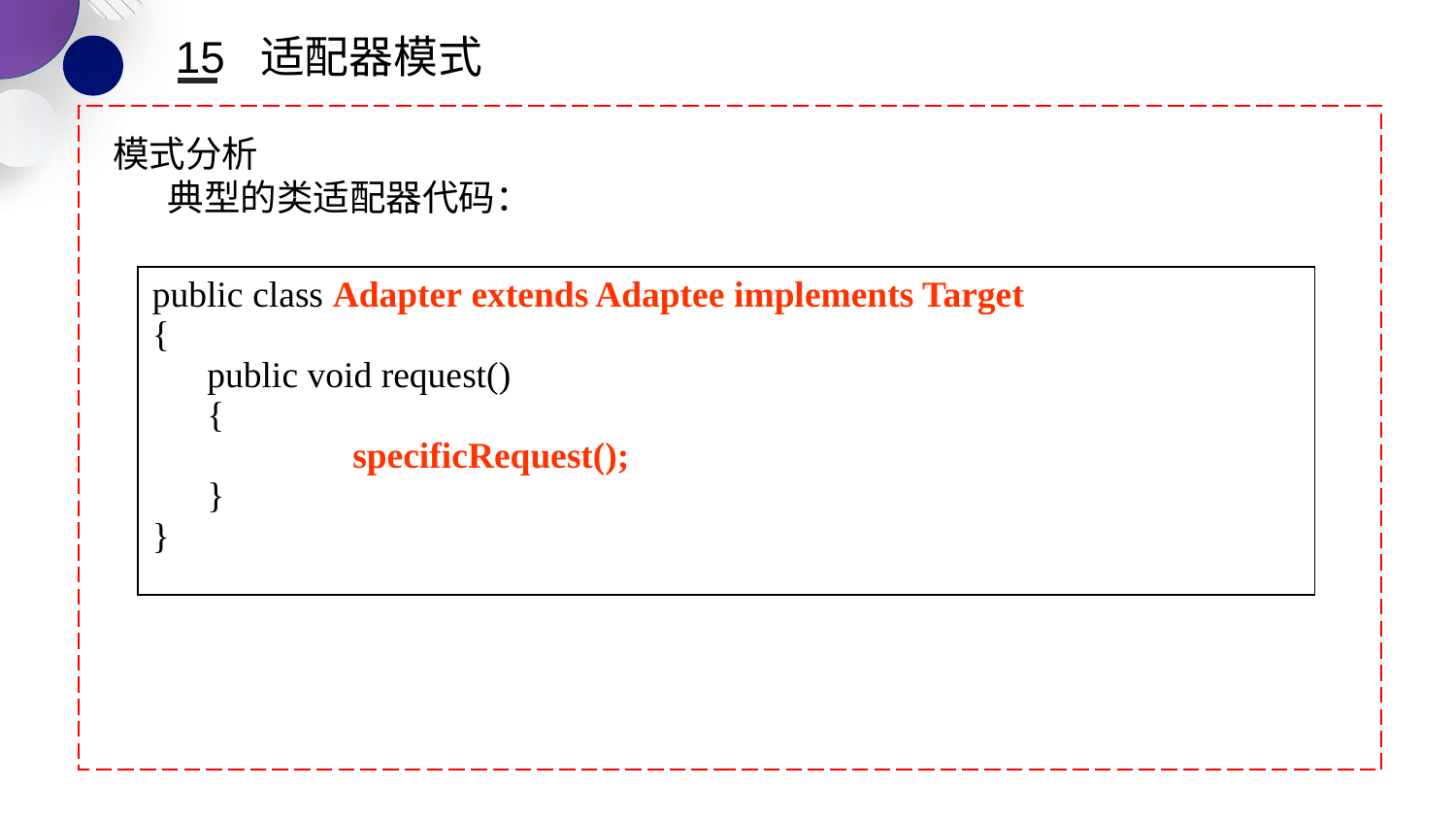

15  适配器模式

模式分析
典型的类适配器代码：

| public class Adapter extends Adaptee implements Target { public void request() { specificRequest(); } } |
| --- |